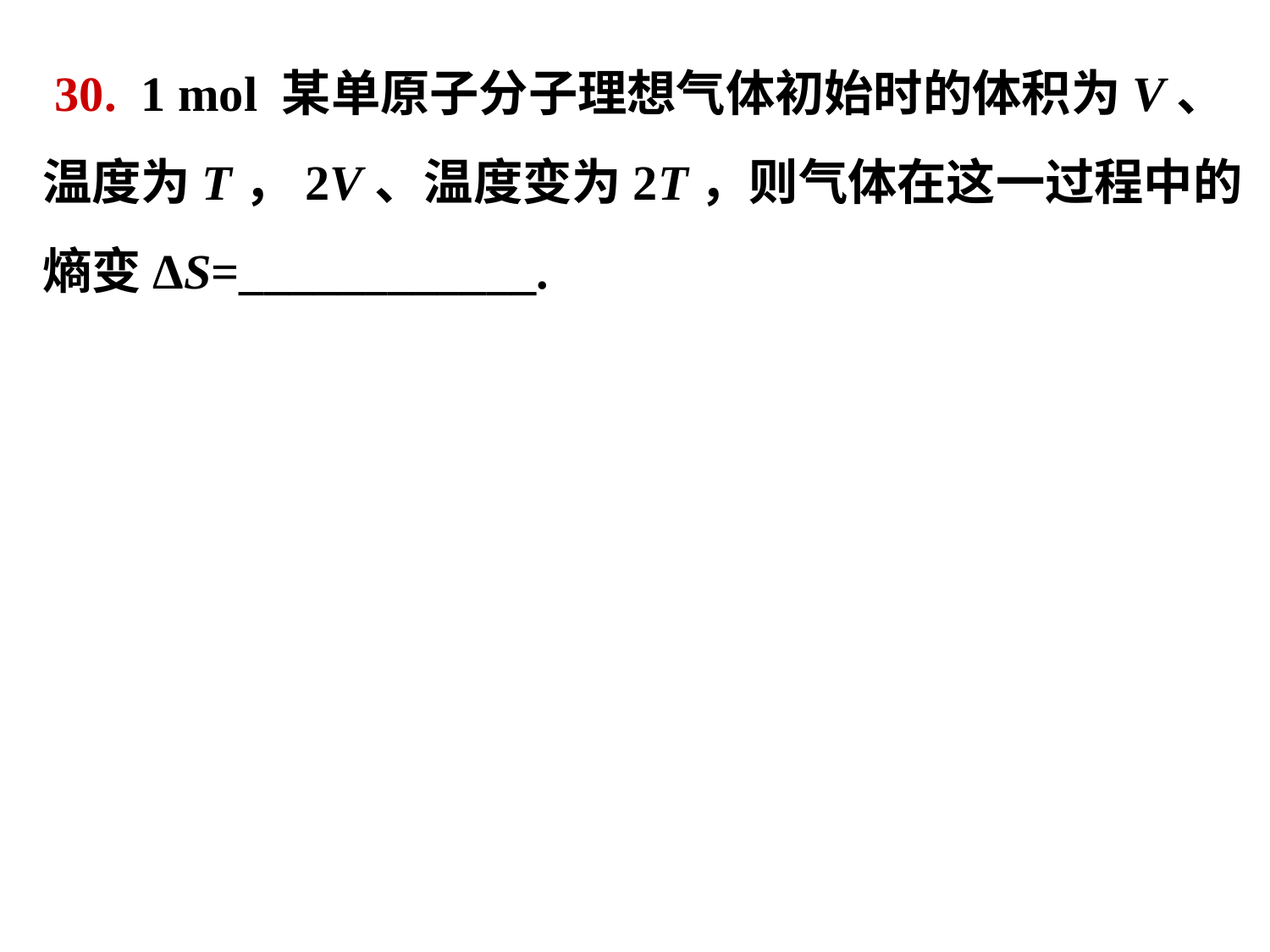

30.  1 mol 某单原子分子理想气体初始时的体积为V、温度为T，2V、温度变为2T，则气体在这一过程中的熵变ΔS=____________.